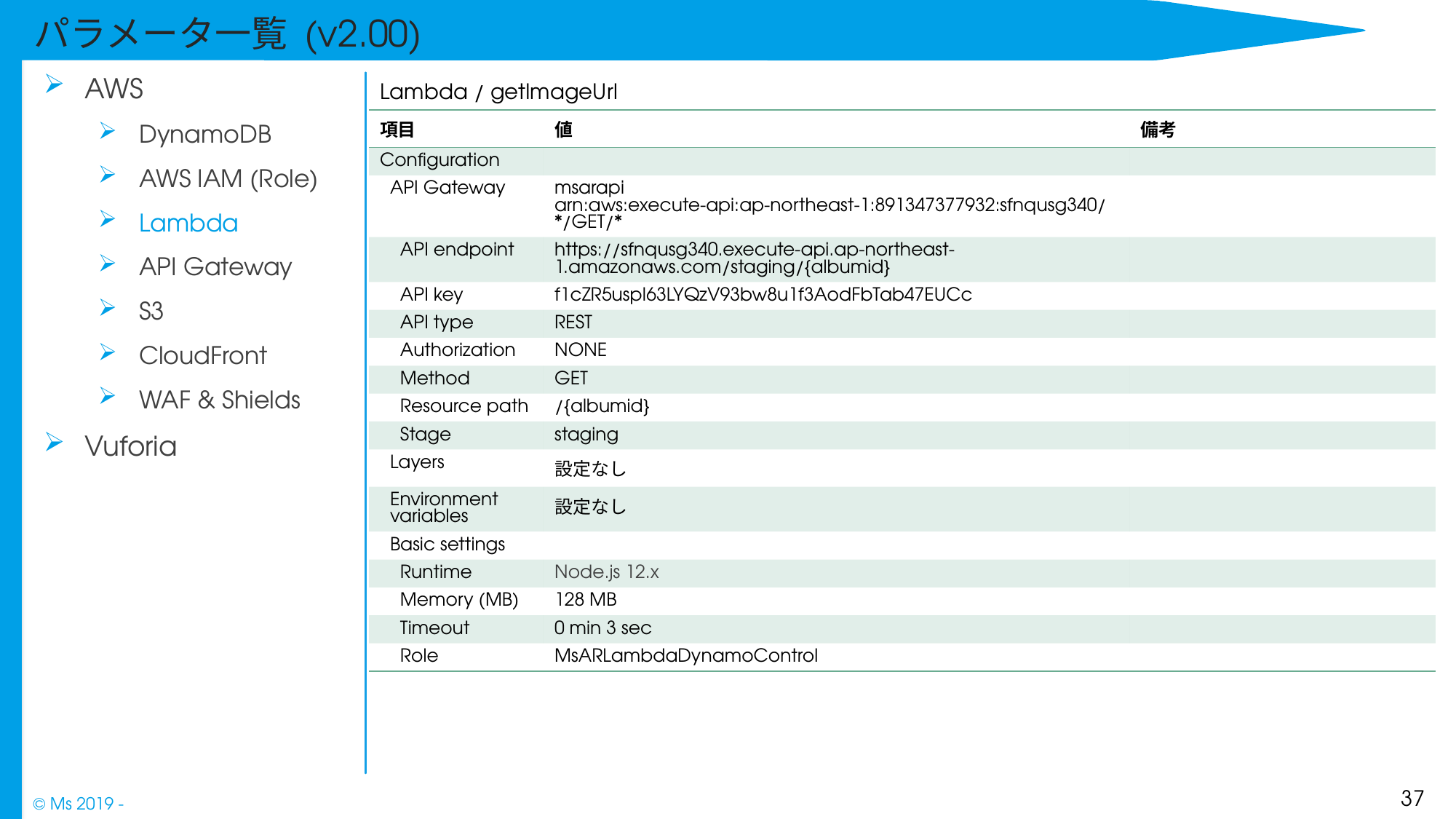

# パラメータ一覧 (v2.00)
AWS
DynamoDB
AWS IAM (Role)
Lambda
API Gateway
S3
CloudFront
WAF & Shields
Vuforia
Lambda / getImageUrl
| 項目 | 値 | 備考 |
| --- | --- | --- |
| Configuration |  |  |
| API Gateway | msarapi arn:aws:execute-api:ap-northeast-1:891347377932:sfnqusg340/\*/GET/\* |  |
| API endpoint | https://sfnqusg340.execute-api.ap-northeast-1.amazonaws.com/staging/{albumid} |  |
| API key | f1cZR5uspI63LYQzV93bw8u1f3AodFbTab47EUCc |  |
| API type | REST |  |
| Authorization | NONE |  |
| Method | GET |  |
| Resource path | /{albumid} |  |
| Stage | staging |  |
| Layers | 設定なし |  |
| Environment variables | 設定なし |  |
| Basic settings |  |  |
| Runtime | Node.js 12.x |  |
| Memory (MB) | 128 MB |  |
| Timeout | 0 min 3 sec |  |
| Role | MsARLambdaDynamoControl |  |
37